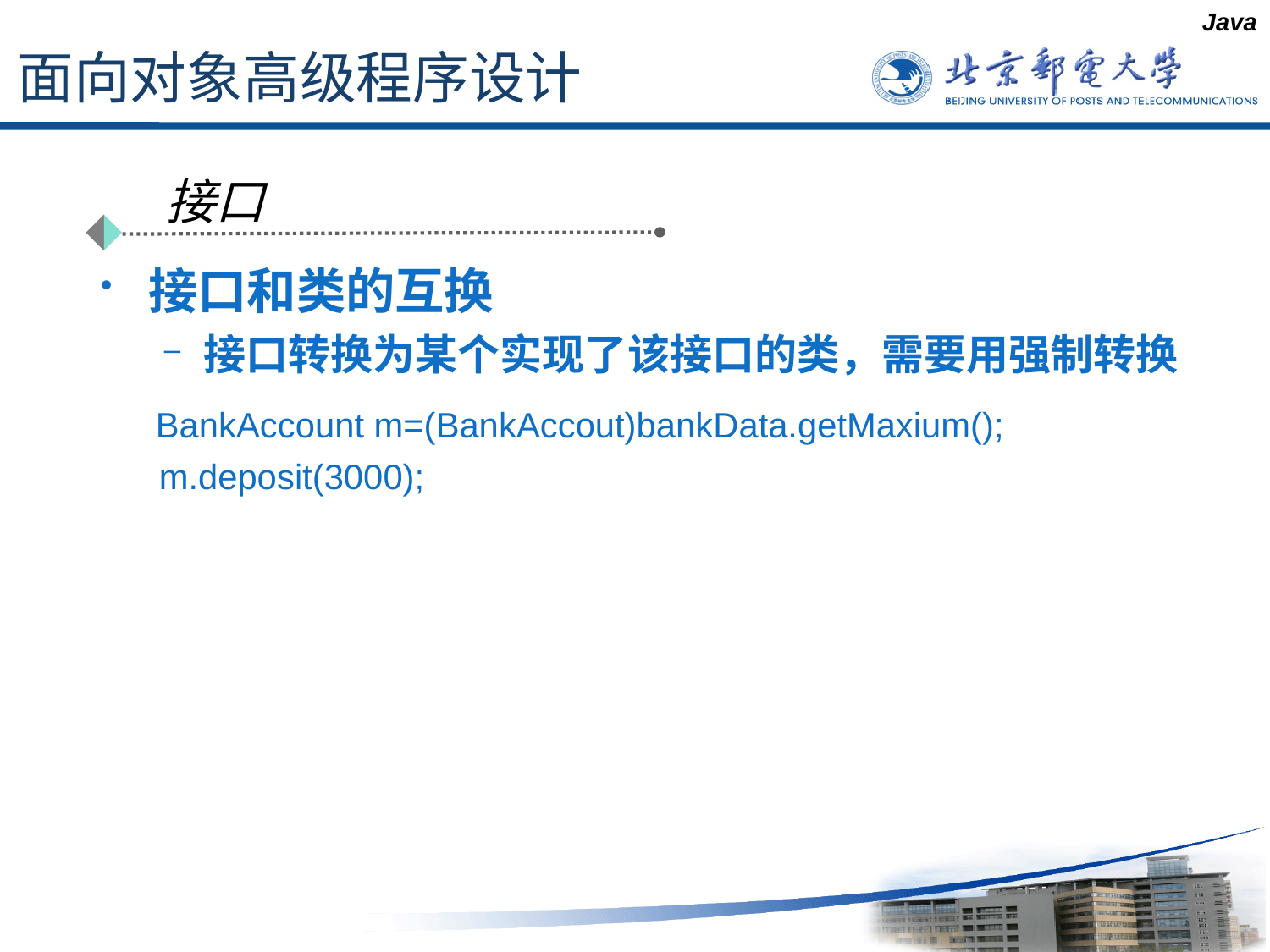

Java
# 面向对象高级程序设计

接口

接口和类的互换
接口转换为某个实现了该接口的类，需要用强制转换
    BankAccount m=(BankAccout)bankData.getMaxium();
      m.deposit(3000);